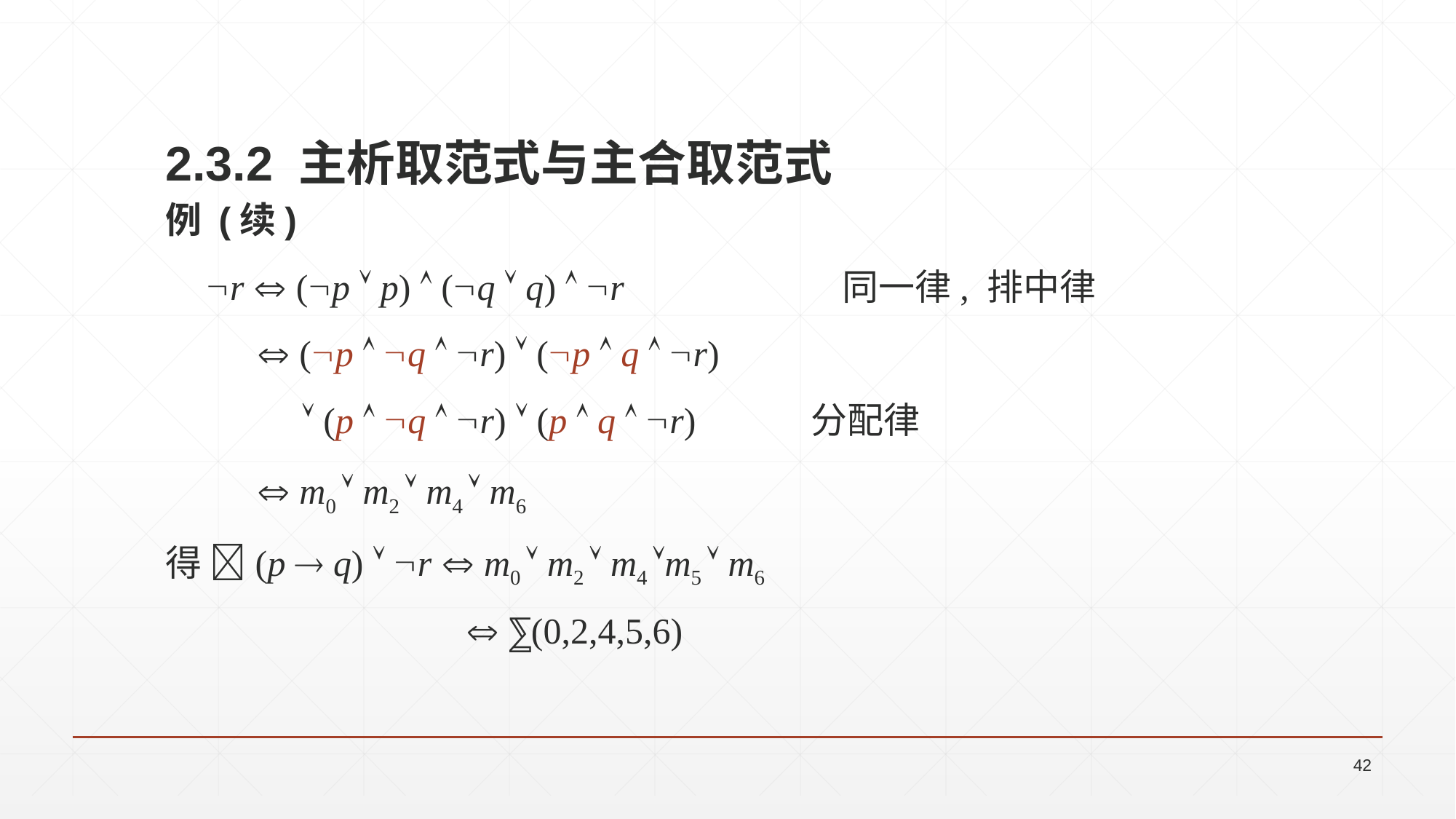

2.3.2 主析取范式与主合取范式
例 (续)
    ¬r ⇔ (¬p ∨ p) ∧ (¬q ∨ q) ∧ ¬r                       同一律, 排中律
          ⇔ (¬p ∧ ¬q ∧ ¬r) ∨ (¬p ∧ q ∧ ¬r)
               ∨ (p ∧ ¬q ∧ ¬r) ∨ (p ∧ q ∧ ¬r)	       分配律
          ⇔ m0 ∨ m2 ∨ m4 ∨ m6
得 ¬(p → q) ∨ ¬r ⇔ m0 ∨ m2 ∨ m4 ∨m5 ∨ m6
			      ⇔ ⅀(0,2,4,5,6)
42